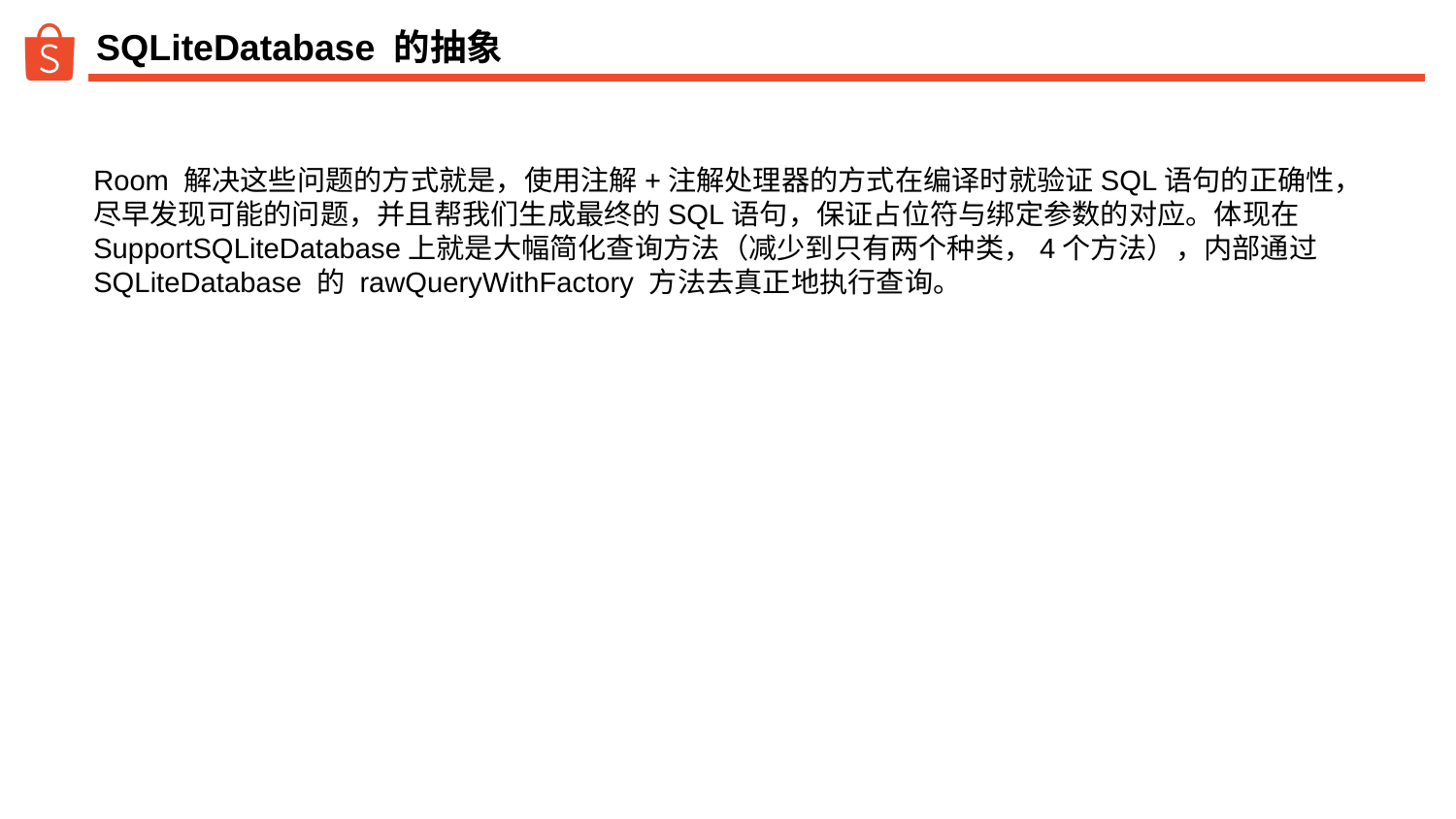

# SQLiteDatabase 的抽象
Room 解决这些问题的方式就是，使用注解+注解处理器的方式在编译时就验证SQL语句的正确性，尽早发现可能的问题，并且帮我们生成最终的SQL语句，保证占位符与绑定参数的对应。体现在SupportSQLiteDatabase上就是大幅简化查询方法（减少到只有两个种类，4个方法），内部通过 SQLiteDatabase 的 rawQueryWithFactory 方法去真正地执行查询。